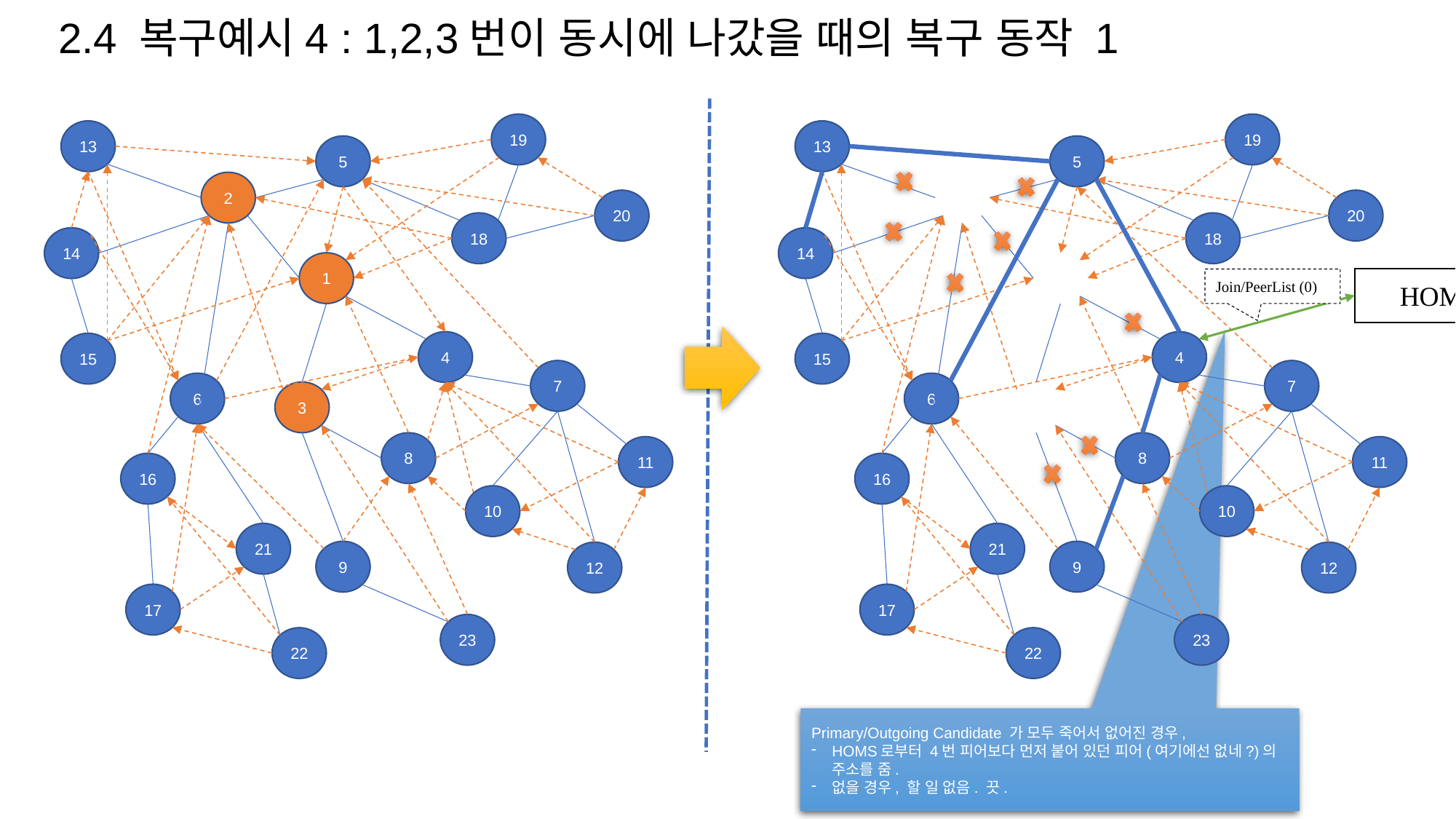

# 2.4 복구예시4 : 1,2,3번이 동시에 나갔을 때의 복구 동작 1
19
19
13
13
5
5

2
20
20
18
18

14
14
1

HOMS
Join/PeerList (0)

4
4
15
15
7
7
6
6
3

8
8
11
11
16
16

10
10
21
21
9
9
12
12
17
17
23
23
22
22
Primary/Outgoing Candidate 가 모두 죽어서 없어진 경우,
HOMS로부터 4번 피어보다 먼저 붙어 있던 피어(여기에선 없네?)의 주소를 줌.
없을 경우, 할 일 없음. 끗.